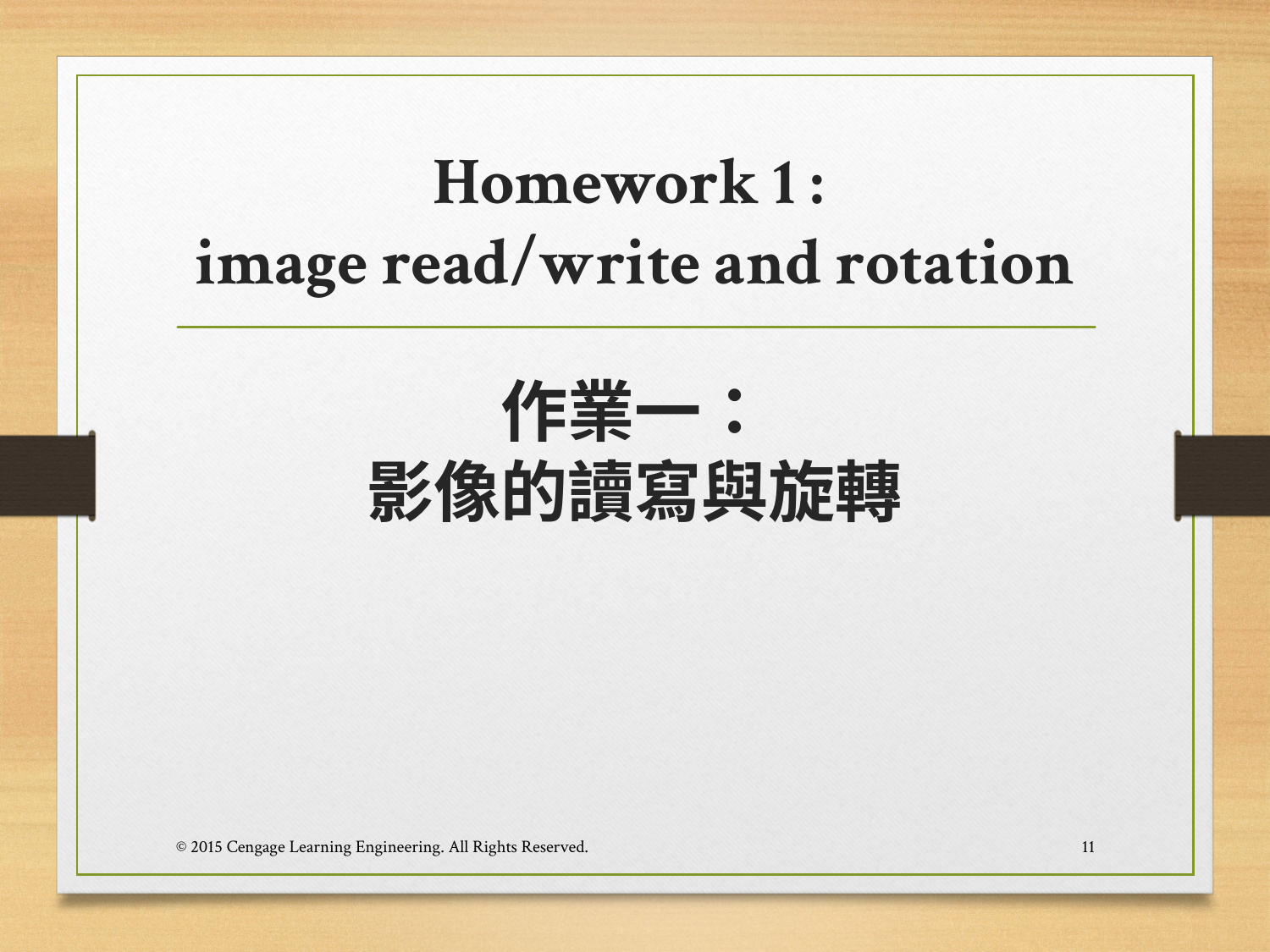

# Homework 1 : image read/write and rotation 作業一： 影像的讀寫與旋轉
© 2015 Cengage Learning Engineering. All Rights Reserved.
11